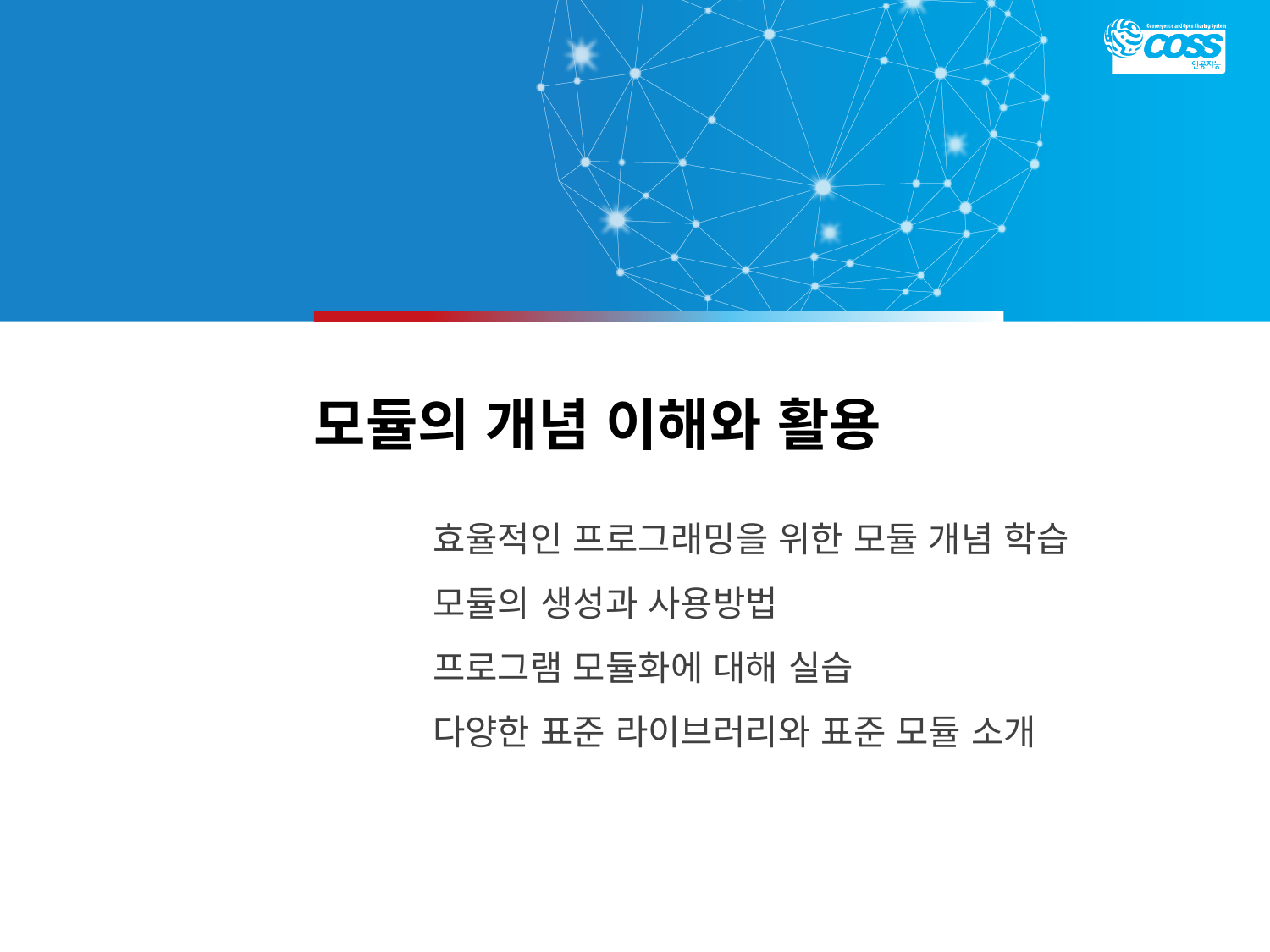

# 모듈의 개념 이해와 활용
효율적인 프로그래밍을 위한 모듈 개념 학습
모듈의 생성과 사용방법
프로그램 모듈화에 대해 실습
다양한 표준 라이브러리와 표준 모듈 소개